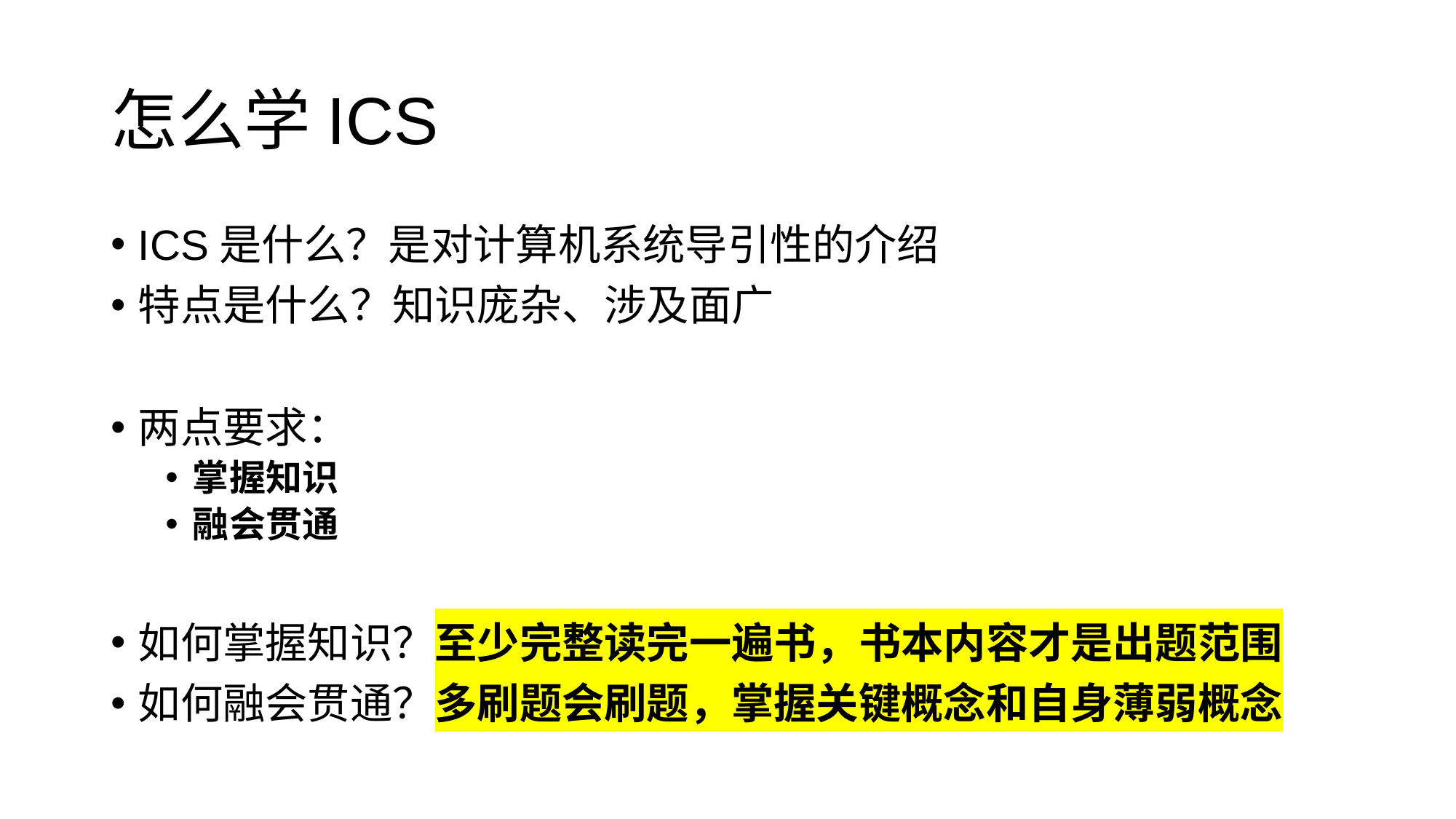

# 怎么学ICS
ICS是什么？是对计算机系统导引性的介绍
特点是什么？知识庞杂、涉及面广

两点要求：
掌握知识
融会贯通

如何掌握知识？至少完整读完一遍书，书本内容才是出题范围
如何融会贯通？多刷题会刷题，掌握关键概念和自身薄弱概念